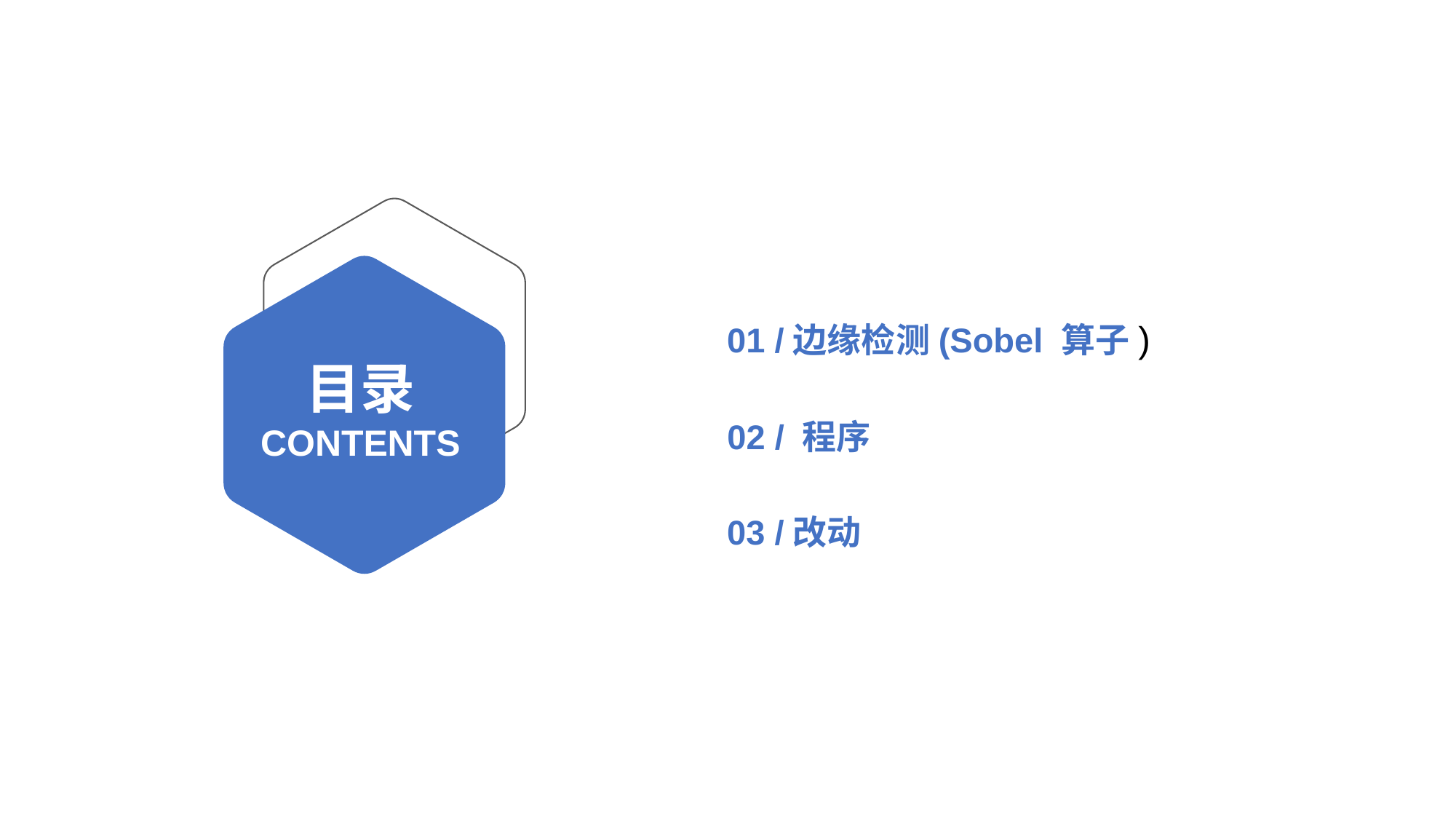

01 /边缘检测(Sobel 算子)
目录
CONTENTS
02 / 程序
03 /改动